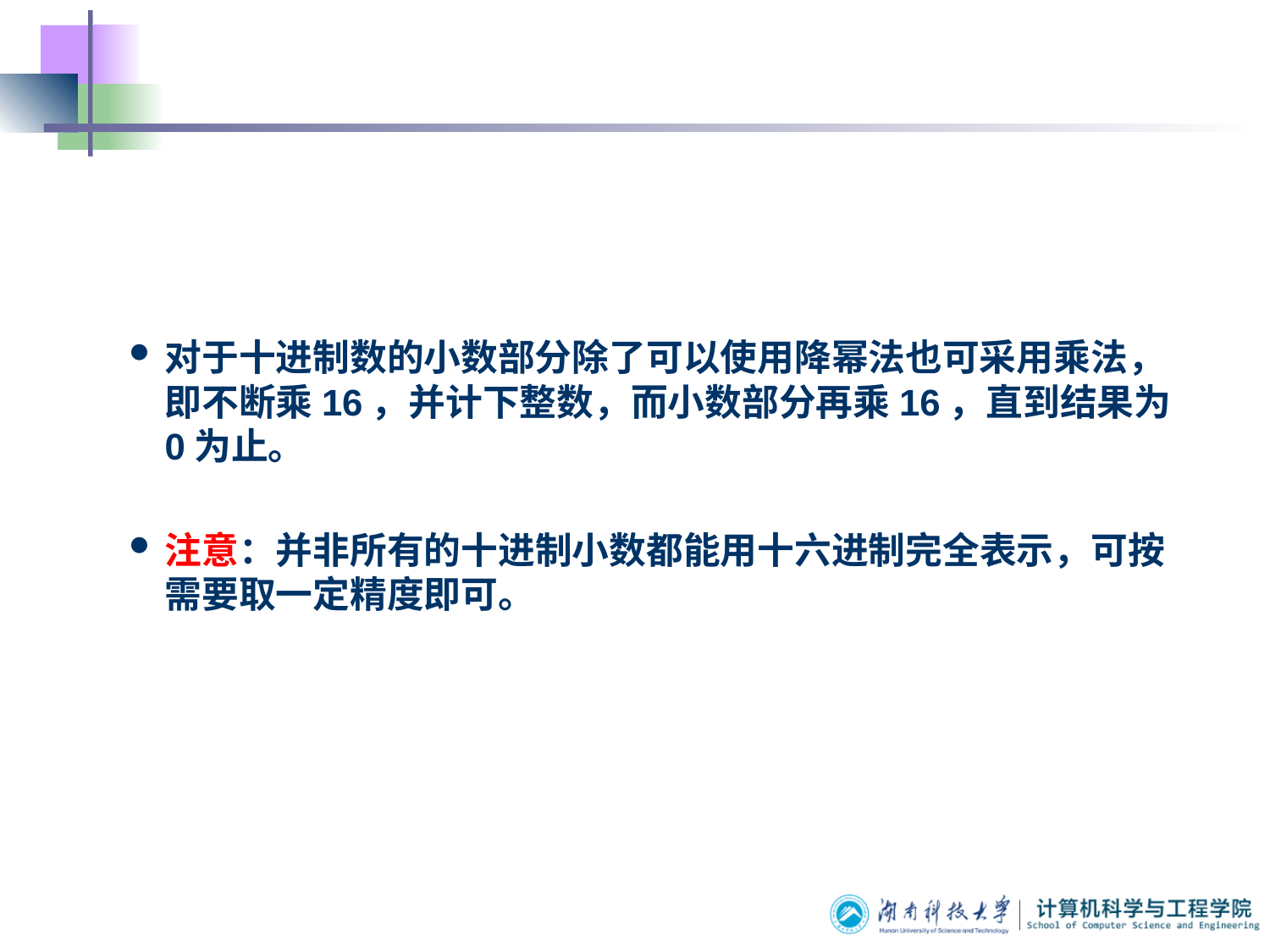

#
对于十进制数的小数部分除了可以使用降幂法也可采用乘法，即不断乘16，并计下整数，而小数部分再乘16，直到结果为0为止。

注意：并非所有的十进制小数都能用十六进制完全表示，可按需要取一定精度即可。